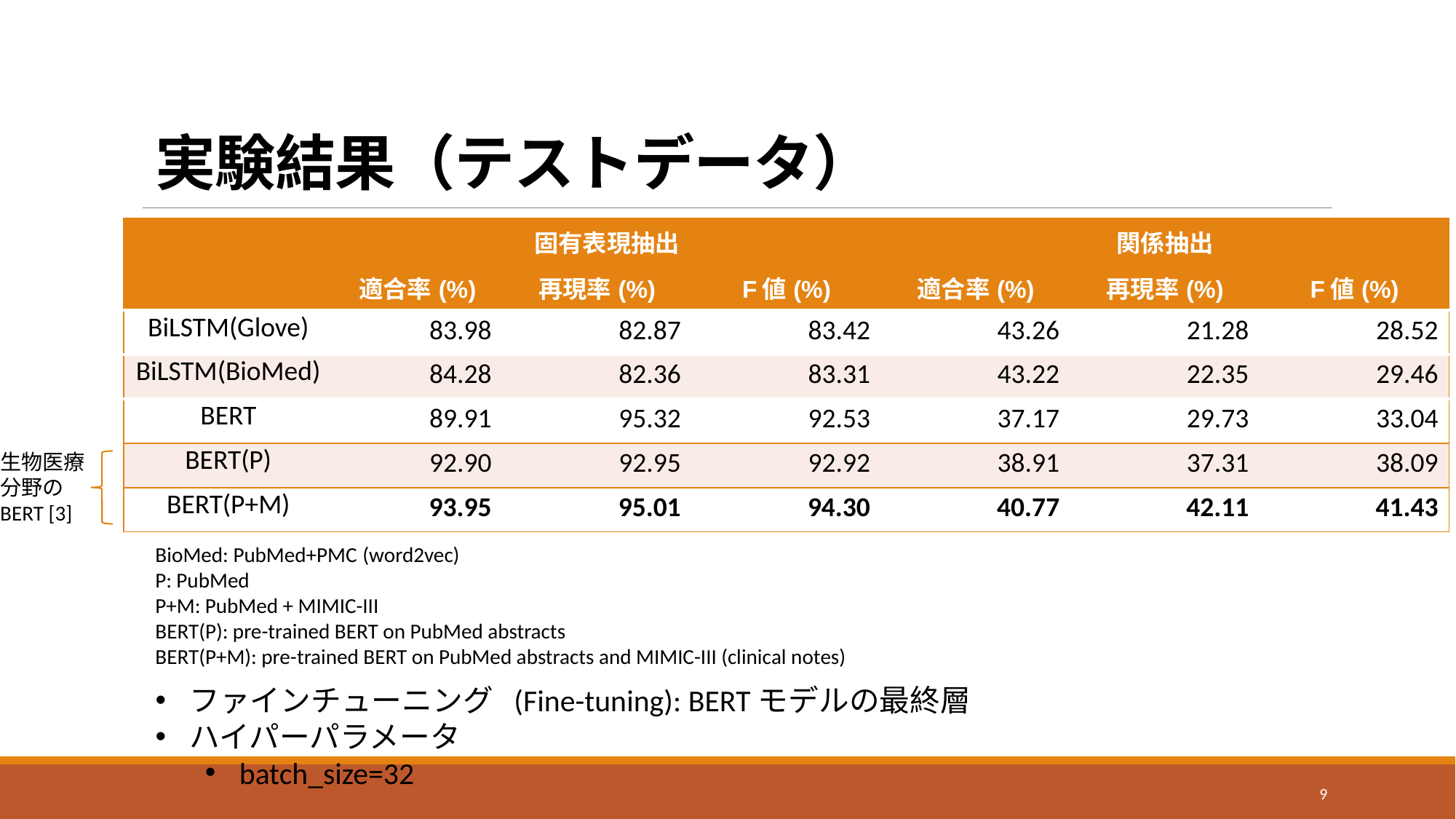

# 実験結果（テストデータ）
|  | 固有表現抽出 |  |  | 関係抽出 |  |  |
| --- | --- | --- | --- | --- | --- | --- |
|  | 適合率(%) | 再現率(%) | F値(%) | 適合率(%) | 再現率(%) | F値(%) |
| BiLSTM(Glove) | 83.98 | 82.87 | 83.42 | 43.26 | 21.28 | 28.52 |
| BiLSTM(BioMed) | 84.28 | 82.36 | 83.31 | 43.22 | 22.35 | 29.46 |
| BERT | 89.91 | 95.32 | 92.53 | 37.17 | 29.73 | 33.04 |
| BERT(P) | 92.90 | 92.95 | 92.92 | 38.91 | 37.31 | 38.09 |
| BERT(P+M) | 93.95 | 95.01 | 94.30 | 40.77 | 42.11 | 41.43 |
生物医療
分野のBERT [3]

BioMed: PubMed+PMC﻿ (word2vec)
P: PubMed
P+M: PubMed + MIMIC-III
BERT(P): pre-trained BERT on PubMed abstracts
BERT(P+M): pre-trained BERT on PubMed abstracts and MIMIC-III (clinical notes)
ファインチューニング  (Fine-tuning): BERTモデルの最終層
ハイパーパラメータ
batch_size=32
9